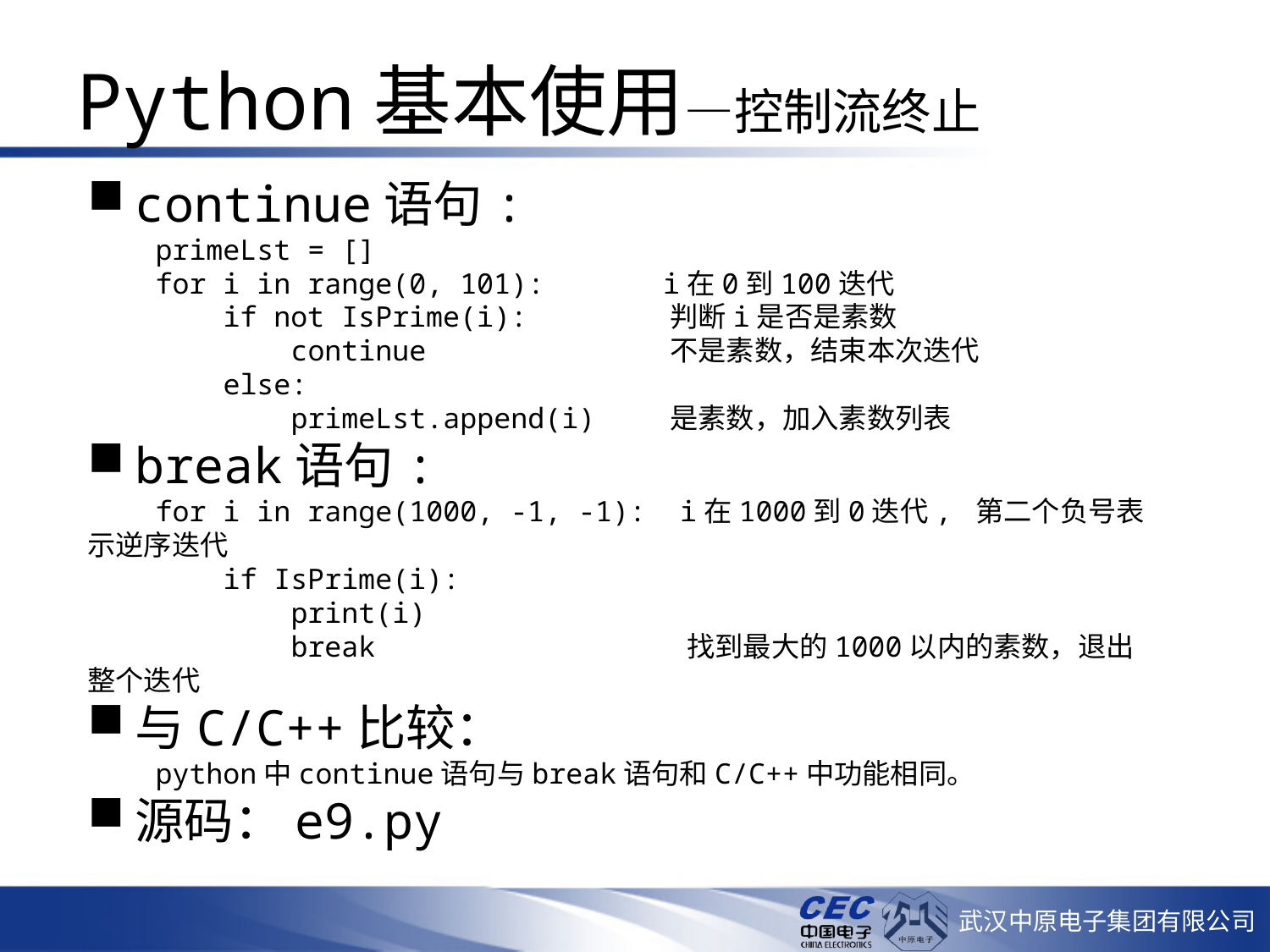

# Python基本使用—控制流终止
continue语句:
    primeLst = []
    for i in range(0, 101):       i在0到100迭代
        if not IsPrime(i):        判断i是否是素数
            continue              不是素数，结束本次迭代
        else:
            primeLst.append(i)    是素数，加入素数列表
break语句:
    for i in range(1000, -1, -1):  i在1000到0迭代, 第二个负号表示逆序迭代
        if IsPrime(i):
            print(i)
            break                  找到最大的1000以内的素数，退出整个迭代
与C/C++比较：
    python中continue语句与break语句和C/C++中功能相同。
源码：e9.py